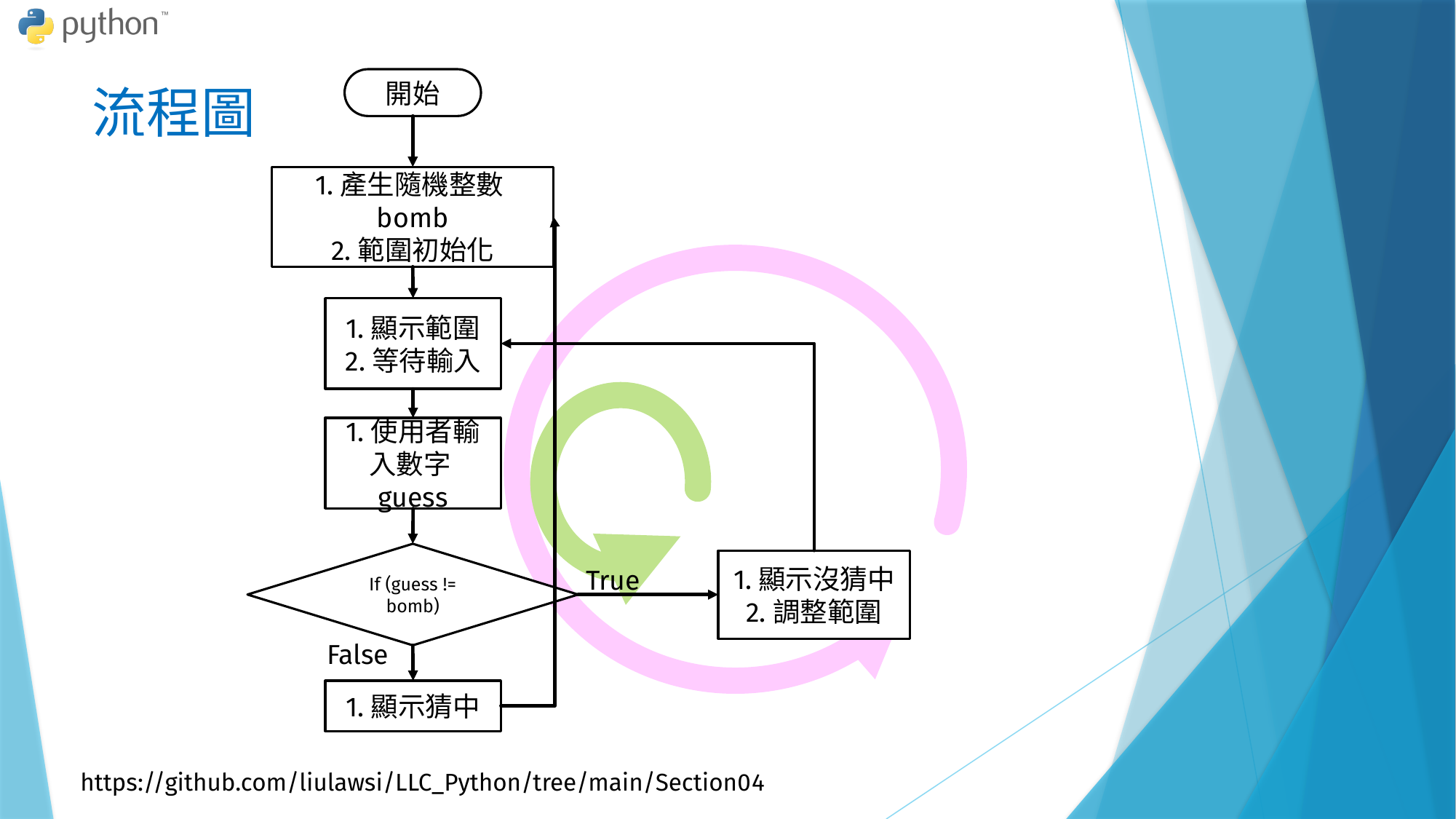

開始
# 流程圖
1.產生隨機整數bomb
2.範圍初始化

1.顯示範圍
2.等待輸入

1.使用者輸入數字guess
If (guess != bomb)
1.顯示沒猜中
2.調整範圍
True
False
1.顯示猜中